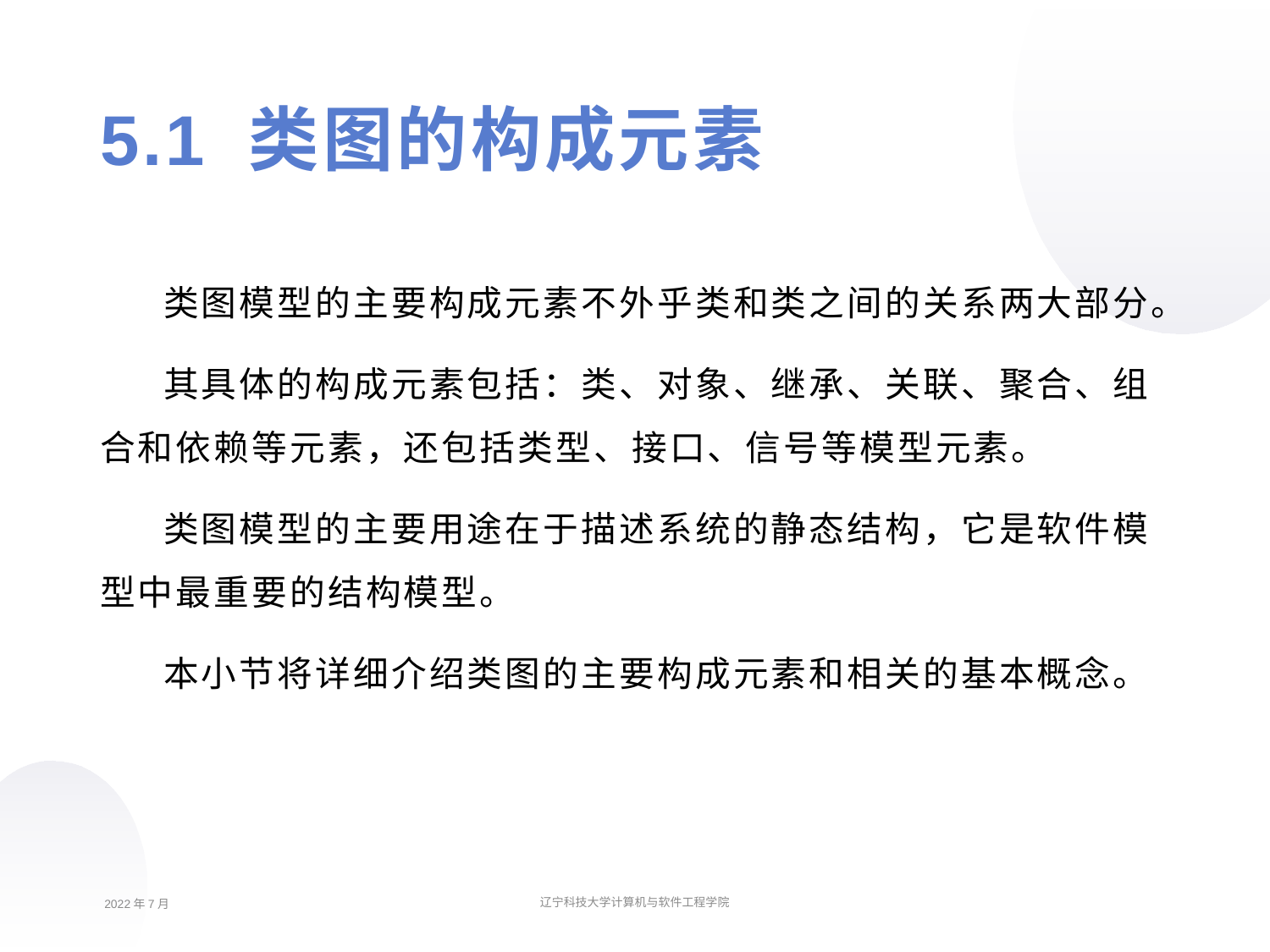

5.1 类图的构成元素
类图模型的主要构成元素不外乎类和类之间的关系两大部分。
其具体的构成元素包括：类、对象、继承、关联、聚合、组合和依赖等元素，还包括类型、接口、信号等模型元素。
类图模型的主要用途在于描述系统的静态结构，它是软件模型中最重要的结构模型。
本小节将详细介绍类图的主要构成元素和相关的基本概念。

2022年7月
辽宁科技大学计算机与软件工程学院
4